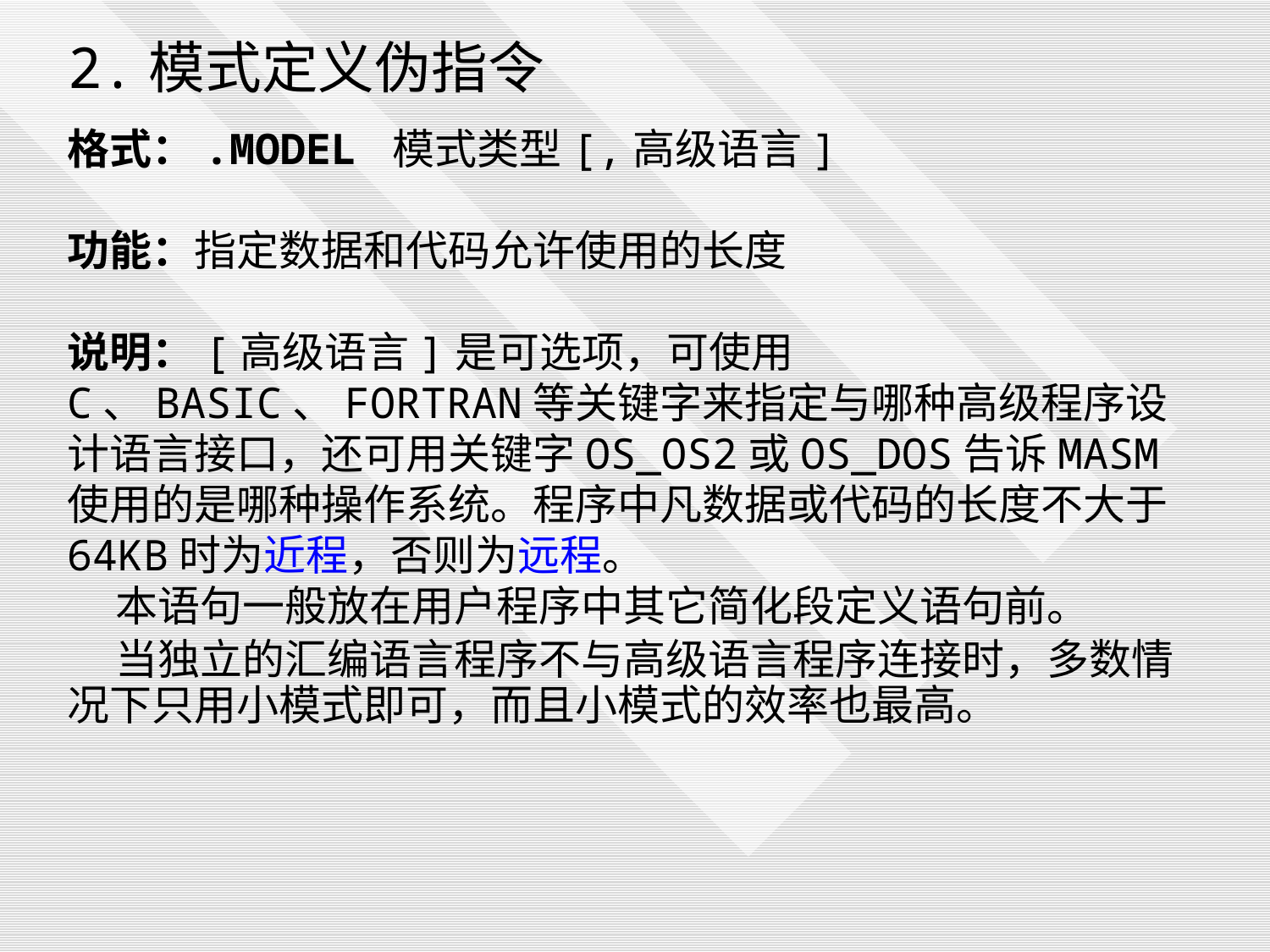

2.模式定义伪指令
格式：.MODEL 模式类型[,高级语言]

功能：指定数据和代码允许使用的长度

说明：[高级语言]是可选项，可使用C、BASIC、FORTRAN等关键字来指定与哪种高级程序设计语言接口，还可用关键字OS_OS2或OS_DOS告诉MASM使用的是哪种操作系统。程序中凡数据或代码的长度不大于64KB时为近程，否则为远程。
    本语句一般放在用户程序中其它简化段定义语句前。
    当独立的汇编语言程序不与高级语言程序连接时，多数情况下只用小模式即可，而且小模式的效率也最高。